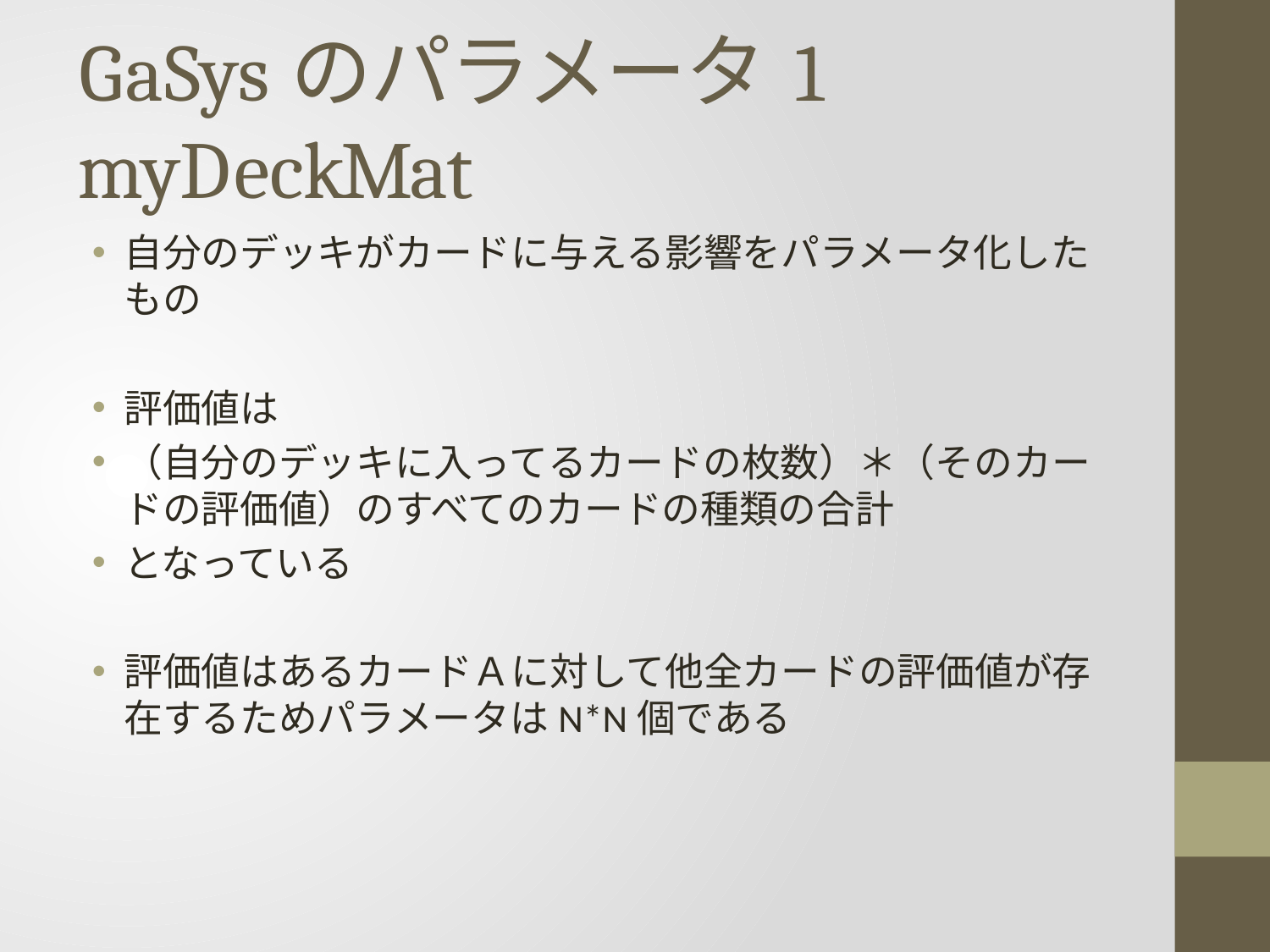

# GaSysのパラメータ1 myDeckMat
自分のデッキがカードに与える影響をパラメータ化したもの

評価値は
（自分のデッキに入ってるカードの枚数）＊（そのカードの評価値）のすべてのカードの種類の合計
となっている

評価値はあるカードＡに対して他全カードの評価値が存在するためパラメータはN*N個である